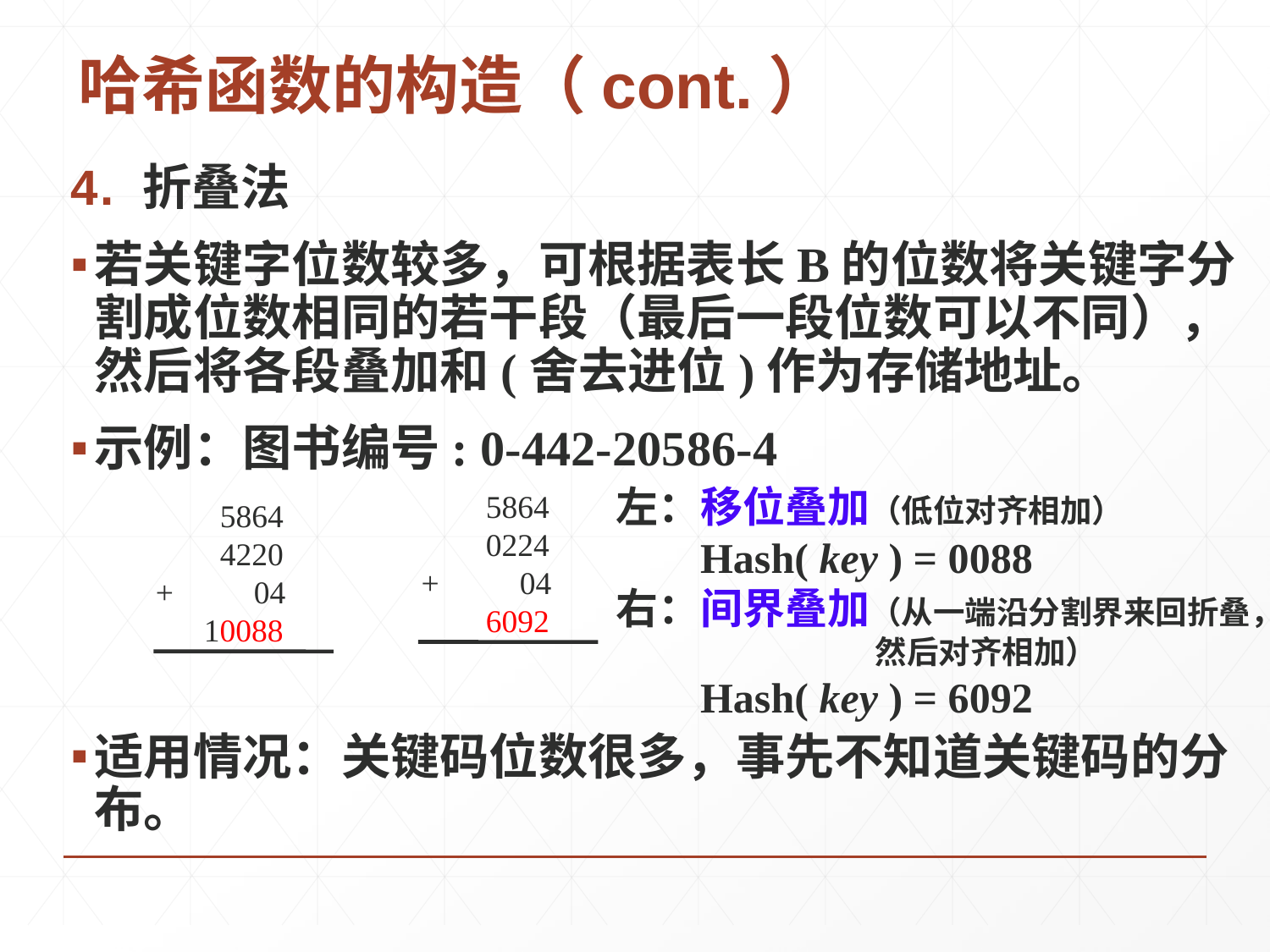

哈希函数的构造（cont.）
折叠法
若关键字位数较多，可根据表长B的位数将关键字分割成位数相同的若干段（最后一段位数可以不同），然后将各段叠加和(舍去进位)作为存储地址。
示例：图书编号: 0-442-20586-4

适用情况：关键码位数很多，事先不知道关键码的分布。
左：移位叠加（低位对齐相加）
        Hash( key ) = 0088
右：间界叠加（从一端沿分割界来回折叠，
                                   然后对齐相加）
        Hash( key ) = 6092
        5864
        0224
+          04
        6092
        5864
        4220
+          04
      10088